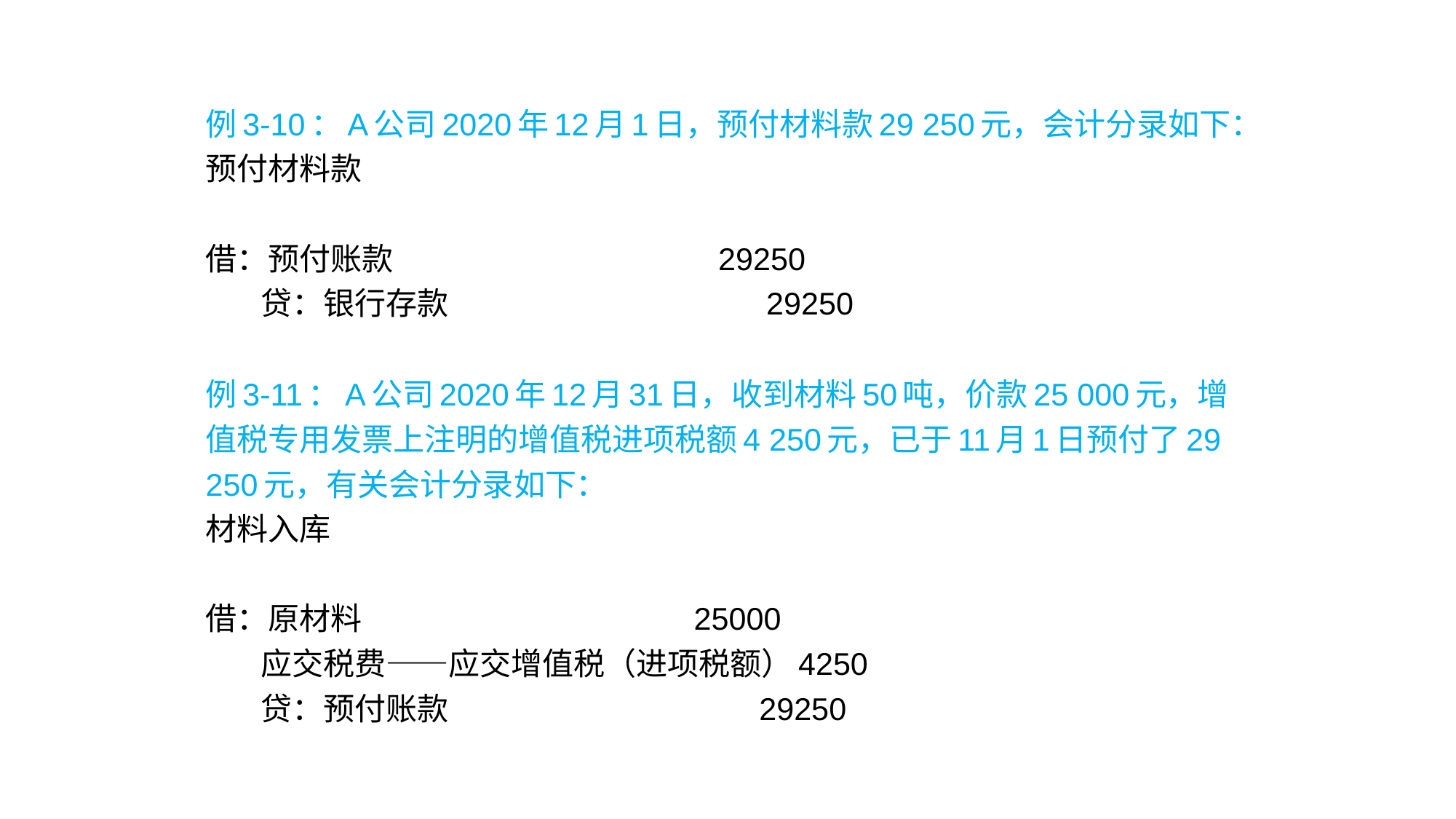

例3-10：A公司2020年12月1日，预付材料款29 250元，会计分录如下：
预付材料款

借：预付账款                                             29250
       贷：银行存款                                            29250

例3-11：A公司2020年12月31日，收到材料50吨，价款25 000元，增值税专用发票上注明的增值税进项税额4 250元，已于11月1日预付了29 250元，有关会计分录如下：
材料入库

借：原材料                                              25000
       应交税费——应交增值税（进项税额）4250
       贷：预付账款                                           29250